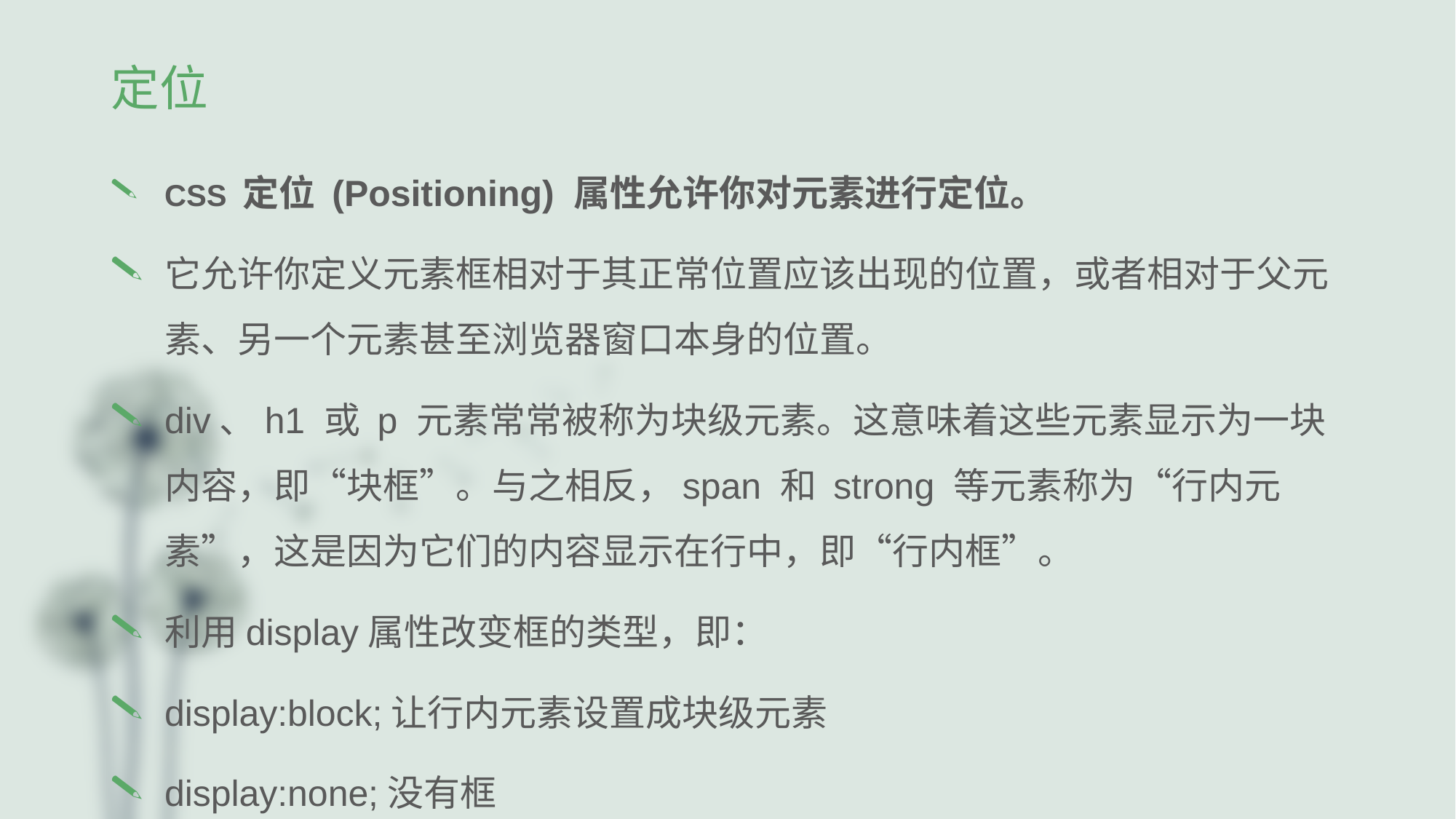

# 定位
CSS 定位 (Positioning) 属性允许你对元素进行定位。
它允许你定义元素框相对于其正常位置应该出现的位置，或者相对于父元素、另一个元素甚至浏览器窗口本身的位置。
div、h1 或 p 元素常常被称为块级元素。这意味着这些元素显示为一块内容，即“块框”。与之相反，span 和 strong 等元素称为“行内元素”，这是因为它们的内容显示在行中，即“行内框”。
利用display属性改变框的类型，即：
display:block;让行内元素设置成块级元素
display:none;没有框